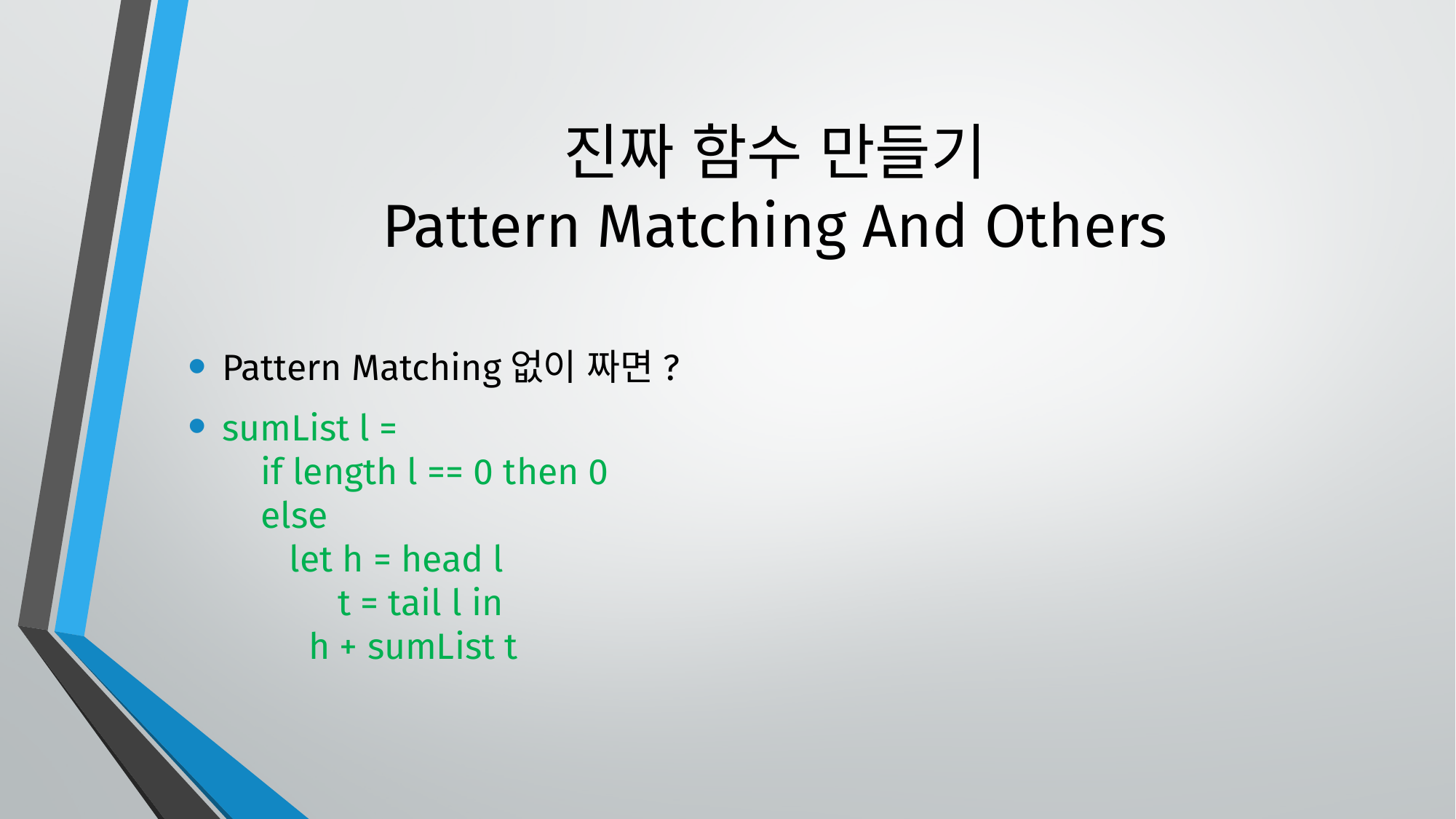

# 진짜 함수 만들기 Pattern Matching And Others
Pattern Matching없이 짜면?
sumList l =
    if length l == 0 then 0
    else
       let h = head l
            t = tail l in
         h + sumList t